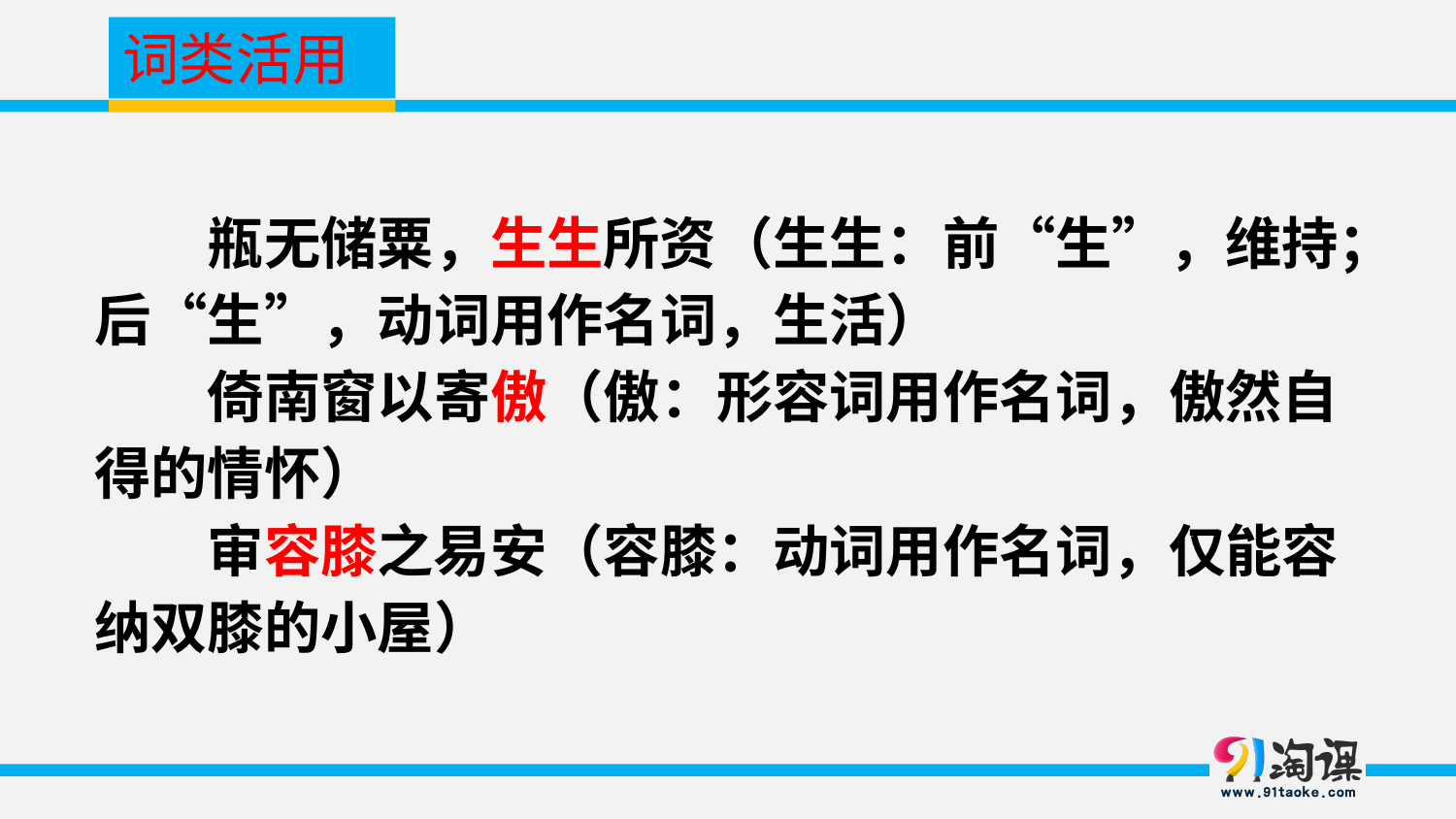

词类活用
　　瓶无储粟，生生所资（生生：前“生”，维持；后“生”，动词用作名词，生活）
　　倚南窗以寄傲（傲：形容词用作名词，傲然自得的情怀）
　　审容膝之易安（容膝：动词用作名词，仅能容纳双膝的小屋）